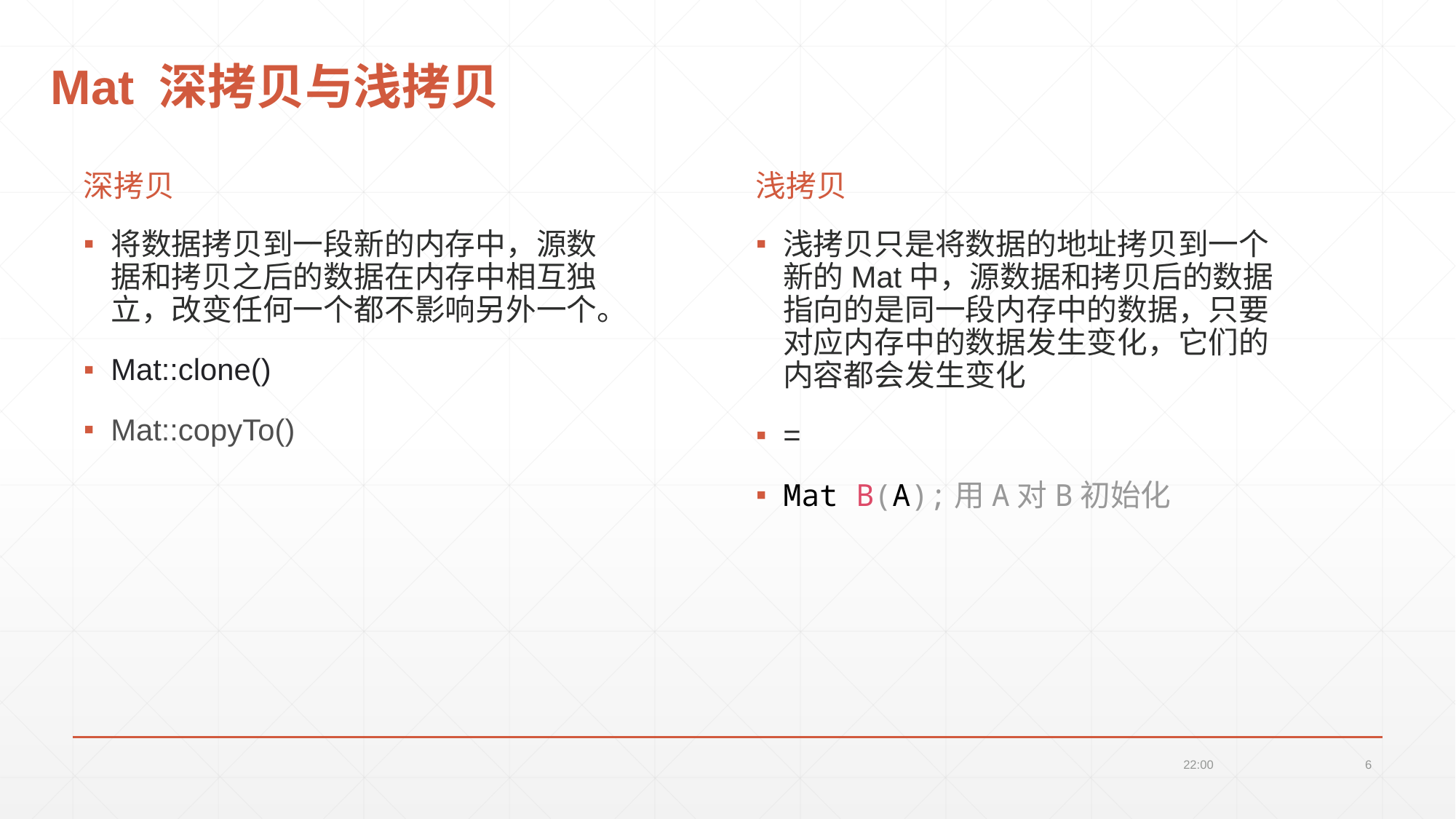

# Mat 深拷贝与浅拷贝
浅拷贝
深拷贝
浅拷贝只是将数据的地址拷贝到一个新的Mat中，源数据和拷贝后的数据指向的是同一段内存中的数据，只要对应内存中的数据发生变化，它们的内容都会发生变化
=
Mat B(A);用A对B初始化
将数据拷贝到一段新的内存中，源数据和拷贝之后的数据在内存中相互独立，改变任何一个都不影响另外一个。
Mat::clone()
Mat::copyTo()

22:00
6